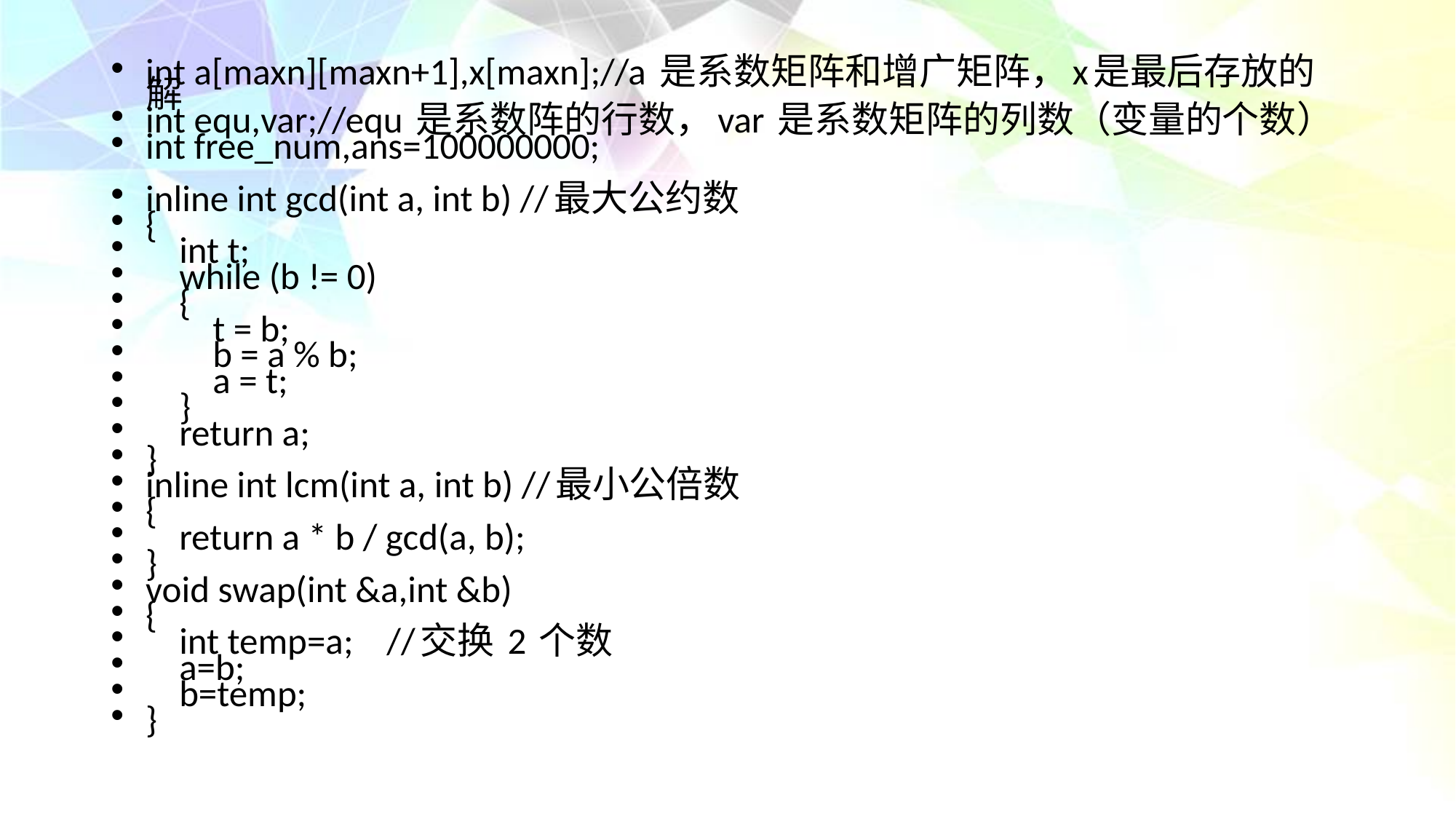

int a[maxn][maxn+1],x[maxn];//a 是系数矩阵和增广矩阵，x是最后存放的解
int equ,var;//equ 是系数阵的行数，var 是系数矩阵的列数（变量的个数）
int free_num,ans=100000000;

inline int gcd(int a, int b) //最大公约数
{
    int t;
    while (b != 0)
    {
        t = b;
        b = a % b;
        a = t;
    }
    return a;
}
inline int lcm(int a, int b) //最小公倍数
{
    return a * b / gcd(a, b);
}
void swap(int &a,int &b)
{
    int temp=a;    //交换 2 个数
    a=b;
    b=temp;
}